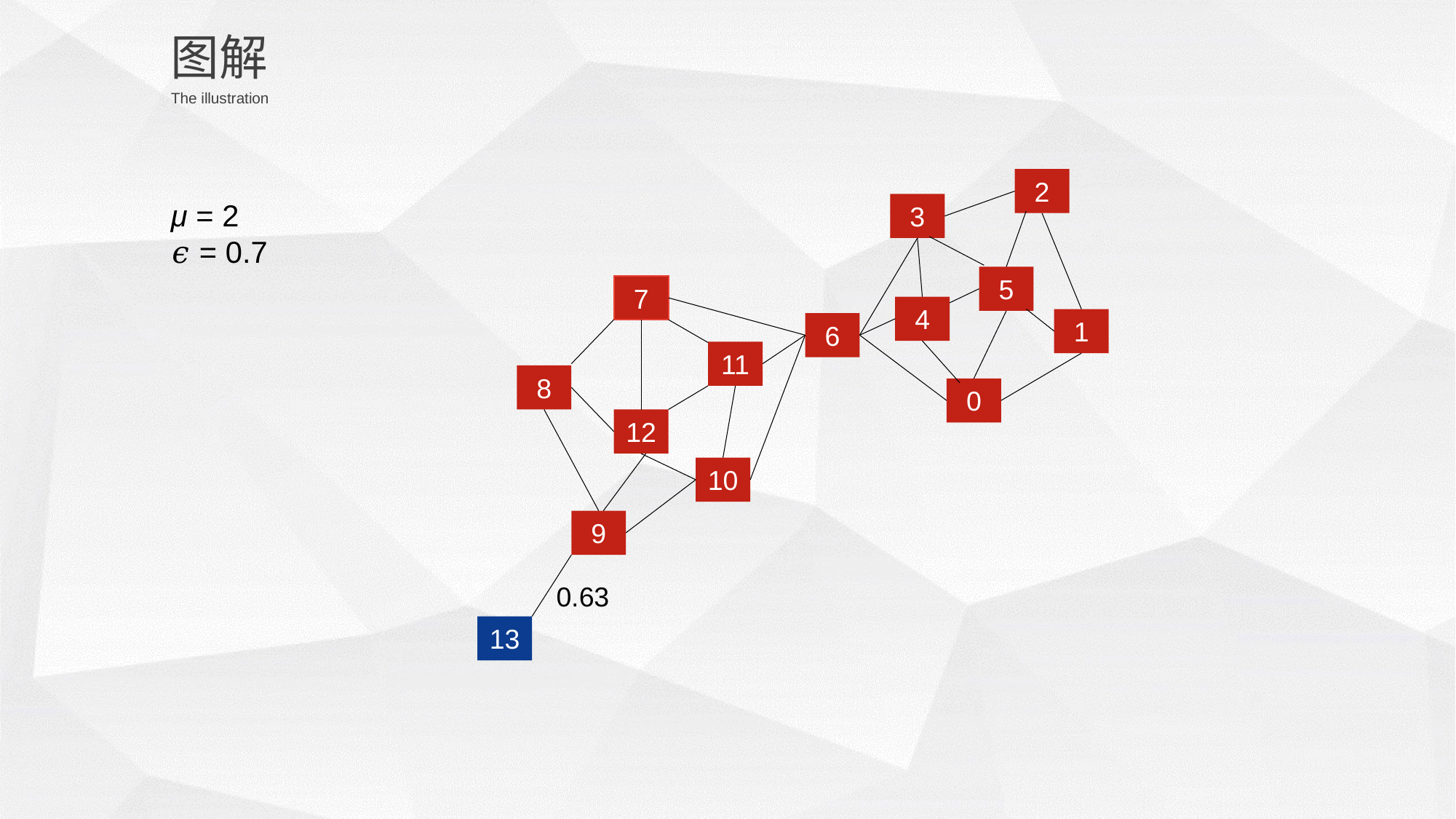

图解
The illustration
2
μ = 2
𝜖 = 0.7
3
5
7
4
1
6
11
8
0
12
10
9
0.63
13